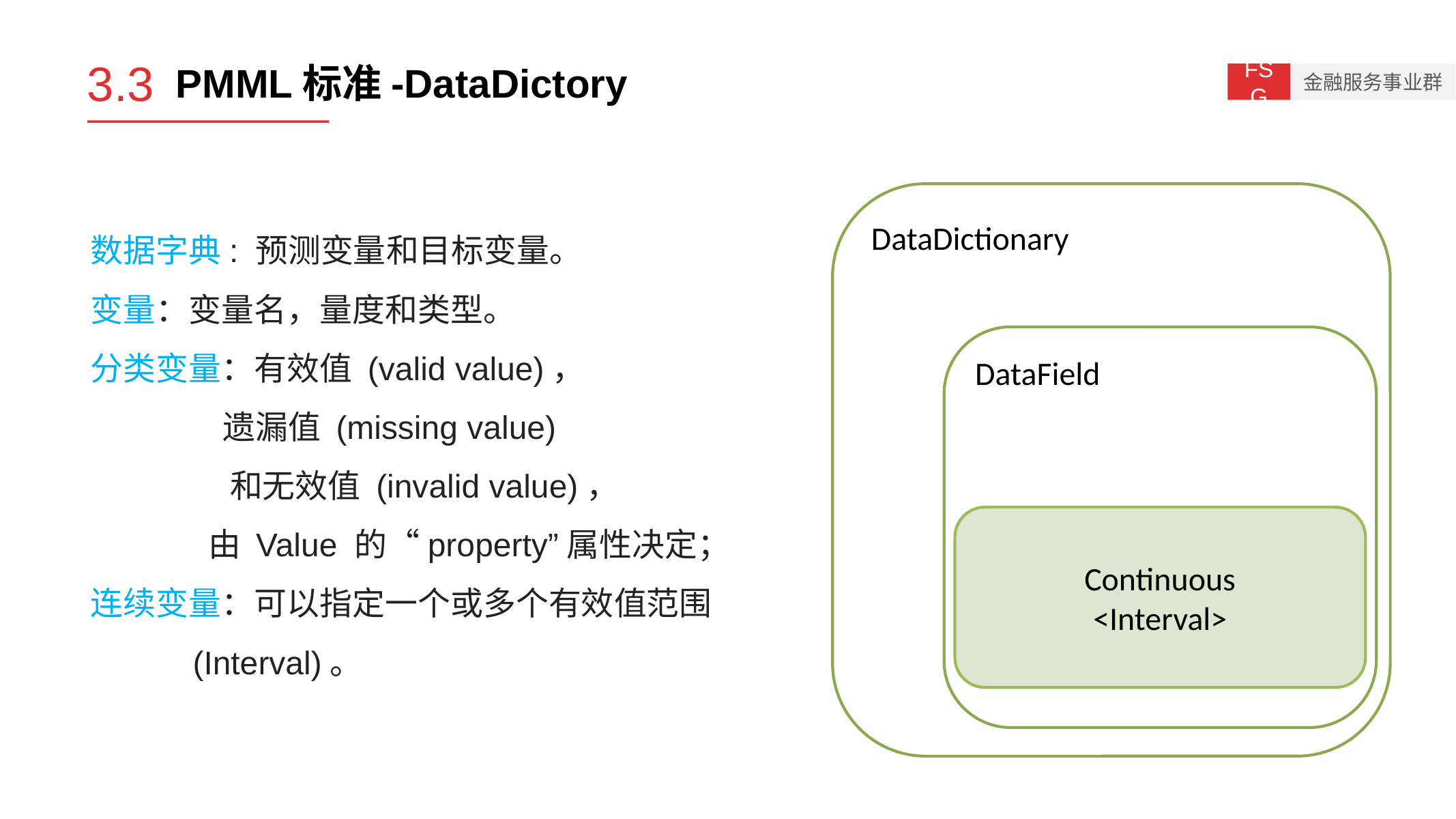

3.3
# PMML标准-DataDictory

DataDictionary
DataField
Continuous
<Interval>
数据字典: 预测变量和目标变量。
变量：变量名，量度和类型。
分类变量：有效值 (valid value)，
	   遗漏值 (missing value)
	    和无效值 (invalid value)，
	 由 Value 的“property”属性决定；
连续变量：可以指定一个或多个有效值范围
	(Interval)。